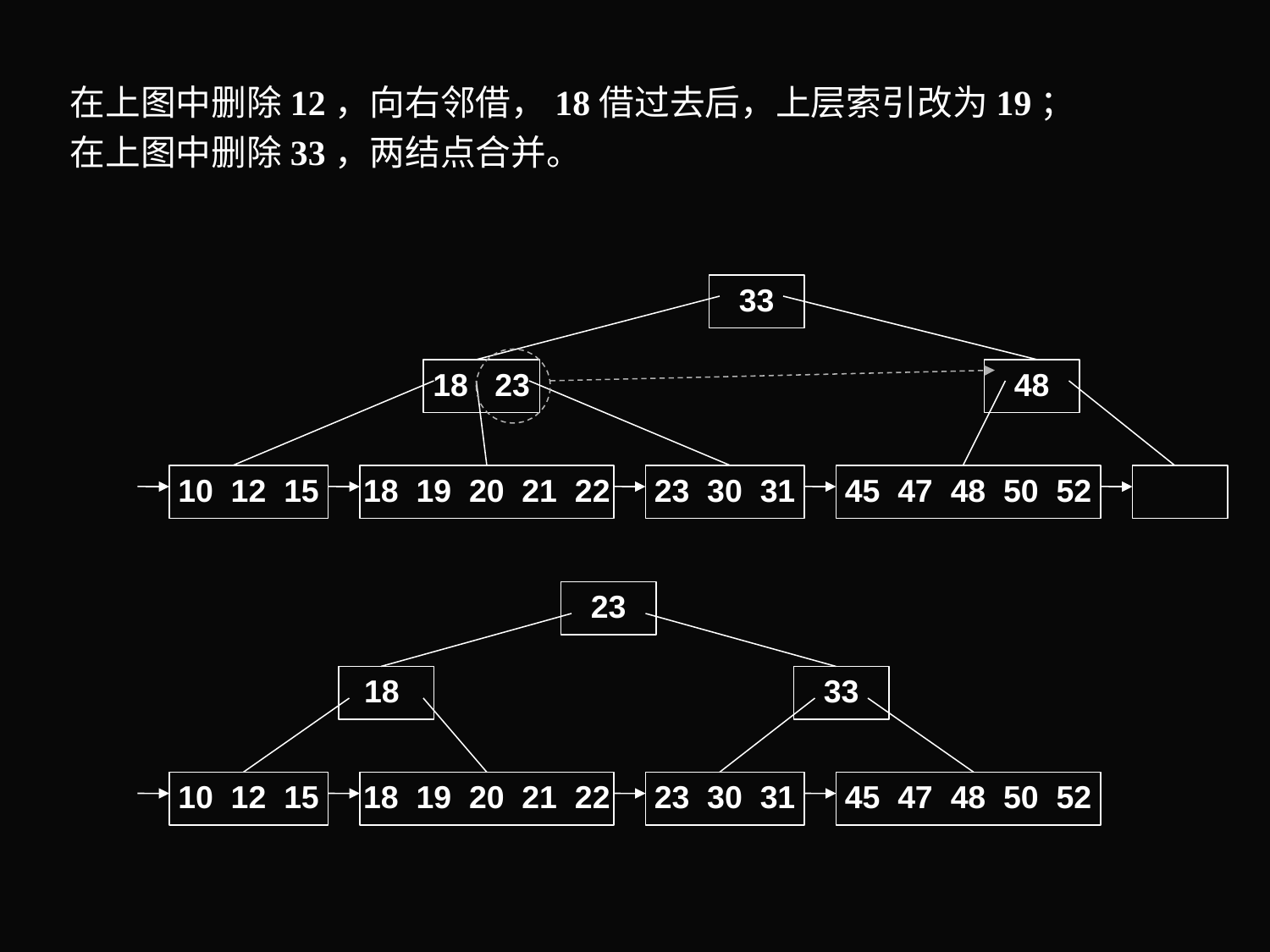

在上图中删除12，向右邻借，18借过去后，上层索引改为19；
在上图中删除33，两结点合并。

33

18   23

48

10  12  15

18  19  20  21  22

23  30  31

45  47  48  50  52

23

18

33

10  12  15

18  19  20  21  22

23  30  31

45  47  48  50  52